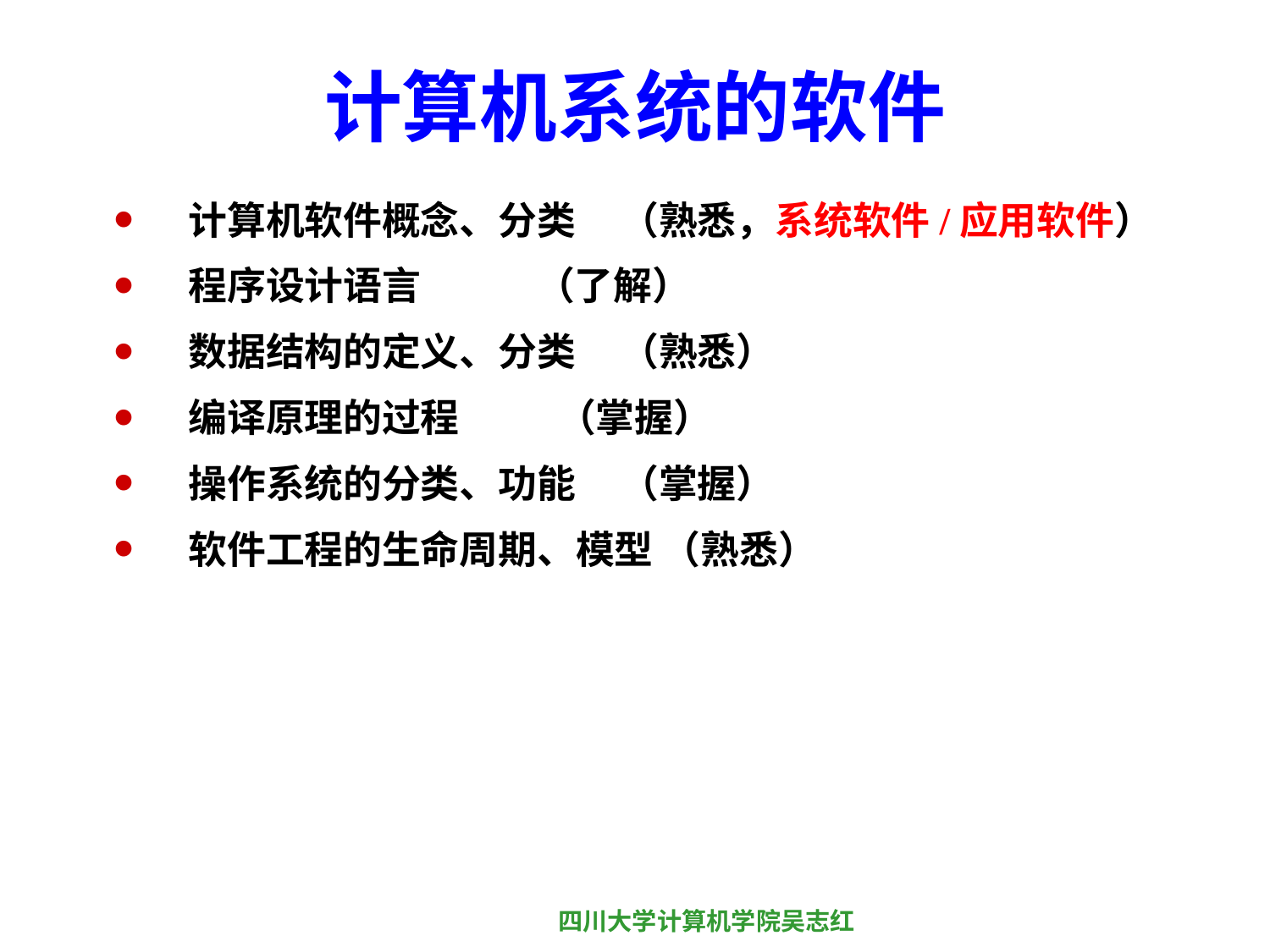

# 计算机系统的软件
计算机软件概念、分类     （熟悉，系统软件/应用软件）
程序设计语言             （了解）
数据结构的定义、分类     （熟悉）
编译原理的过程           （掌握）
操作系统的分类、功能     （掌握）
软件工程的生命周期、模型 （熟悉）

四川大学计算机学院吴志红
23